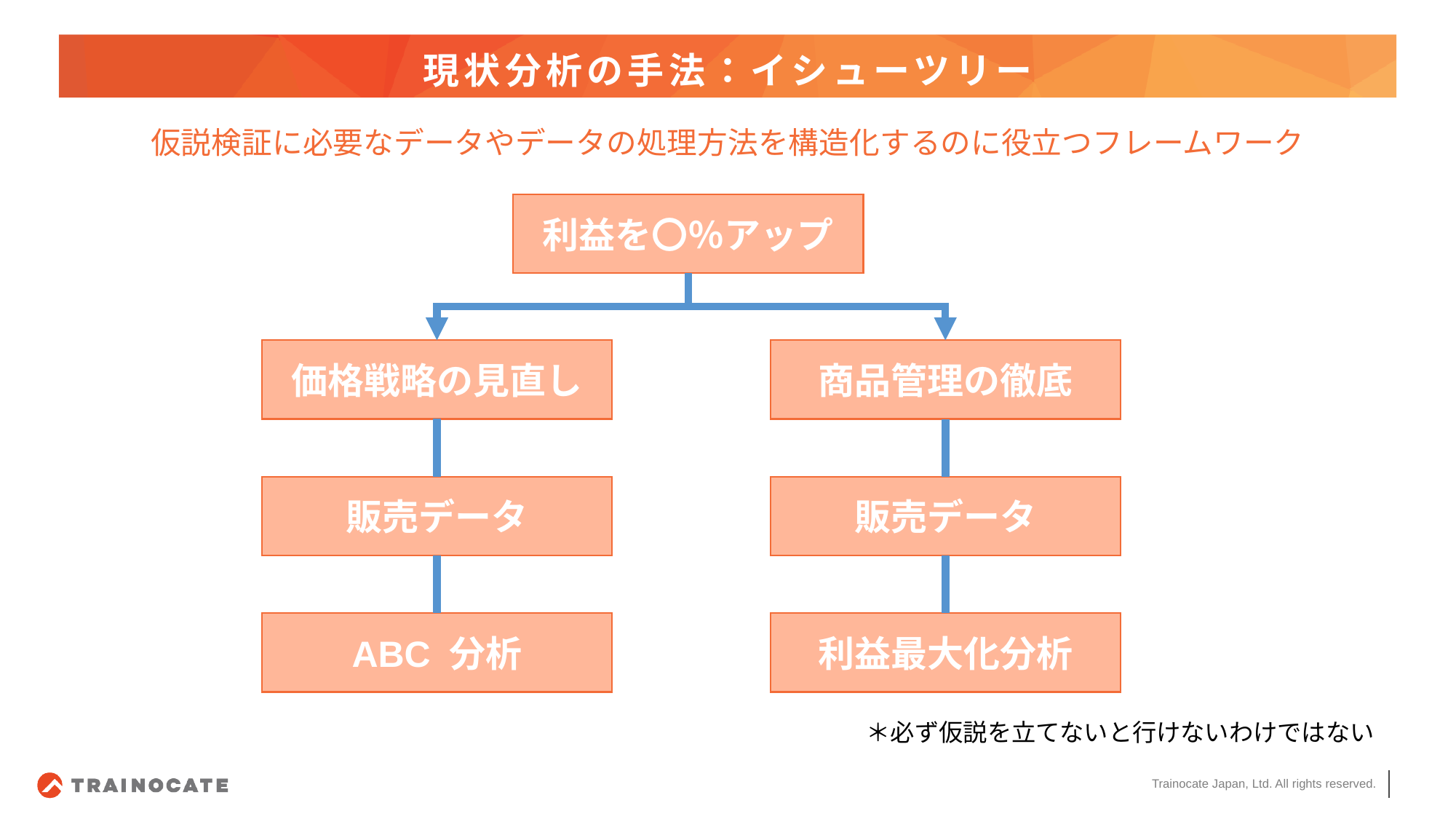

# 現状分析の手法：イシューツリー
仮説検証に必要なデータやデータの処理方法を構造化するのに役立つフレームワーク
利益を〇％アップ
価格戦略の見直し
商品管理の徹底
販売データ
販売データ
ABC 分析
利益最大化分析
＊必ず仮説を立てないと行けないわけではない